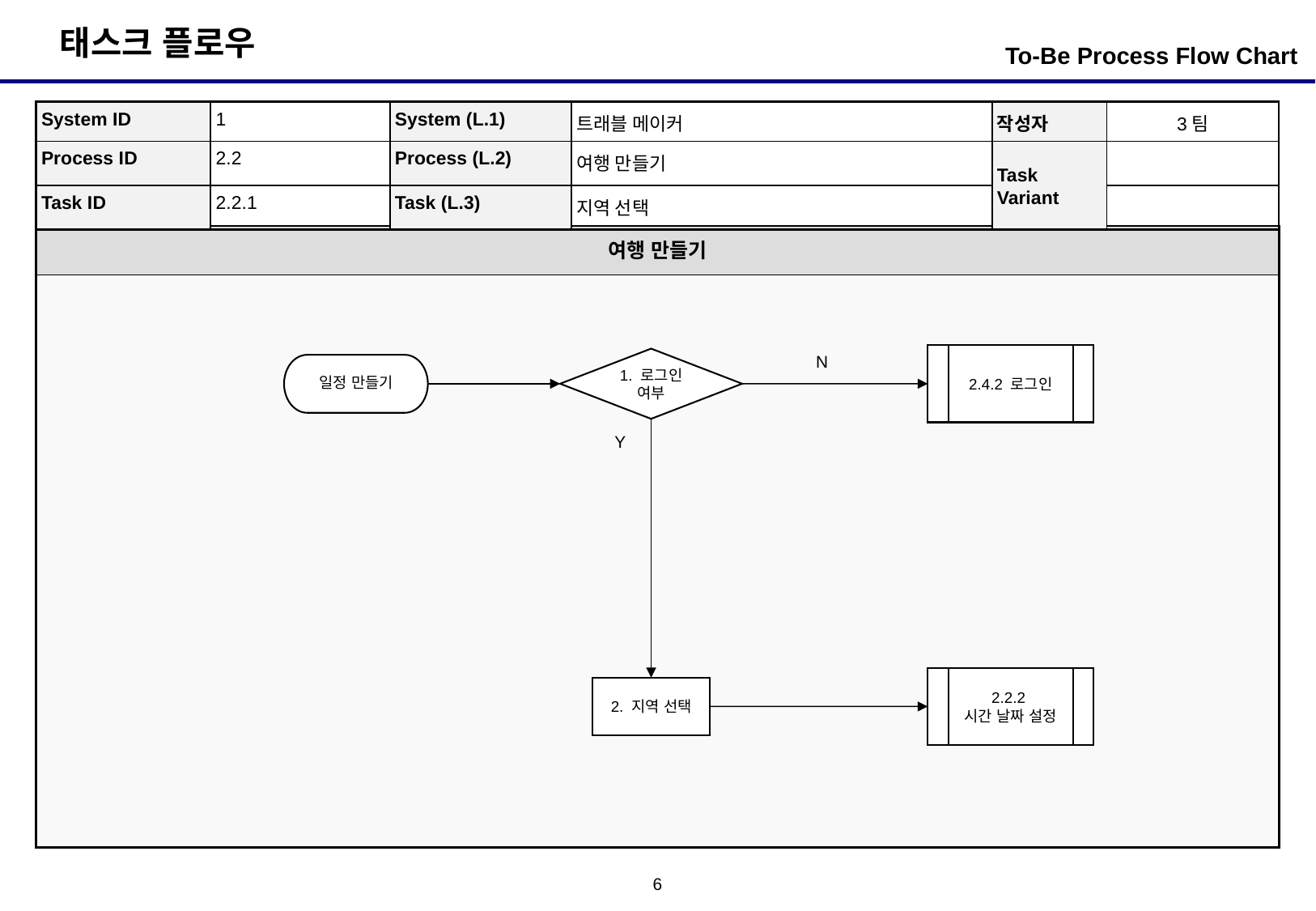

To-Be Process Flow Chart
| System ID | 1 | System (L.1) | 트래블 메이커 | 작성자 | 3팀 |
| --- | --- | --- | --- | --- | --- |
| Process ID | 2.2 | Process (L.2) | 여행 만들기 | Task Variant |  |
| Task ID | 2.2.1 | Task (L.3) | 지역 선택 |  |  |
| 여행 만들기 |
| --- |
|  |
2.4.2 로그인
N
1. 로그인 여부
일정 만들기
Y
2.2.2
시간 날짜 설정
2. 지역 선택